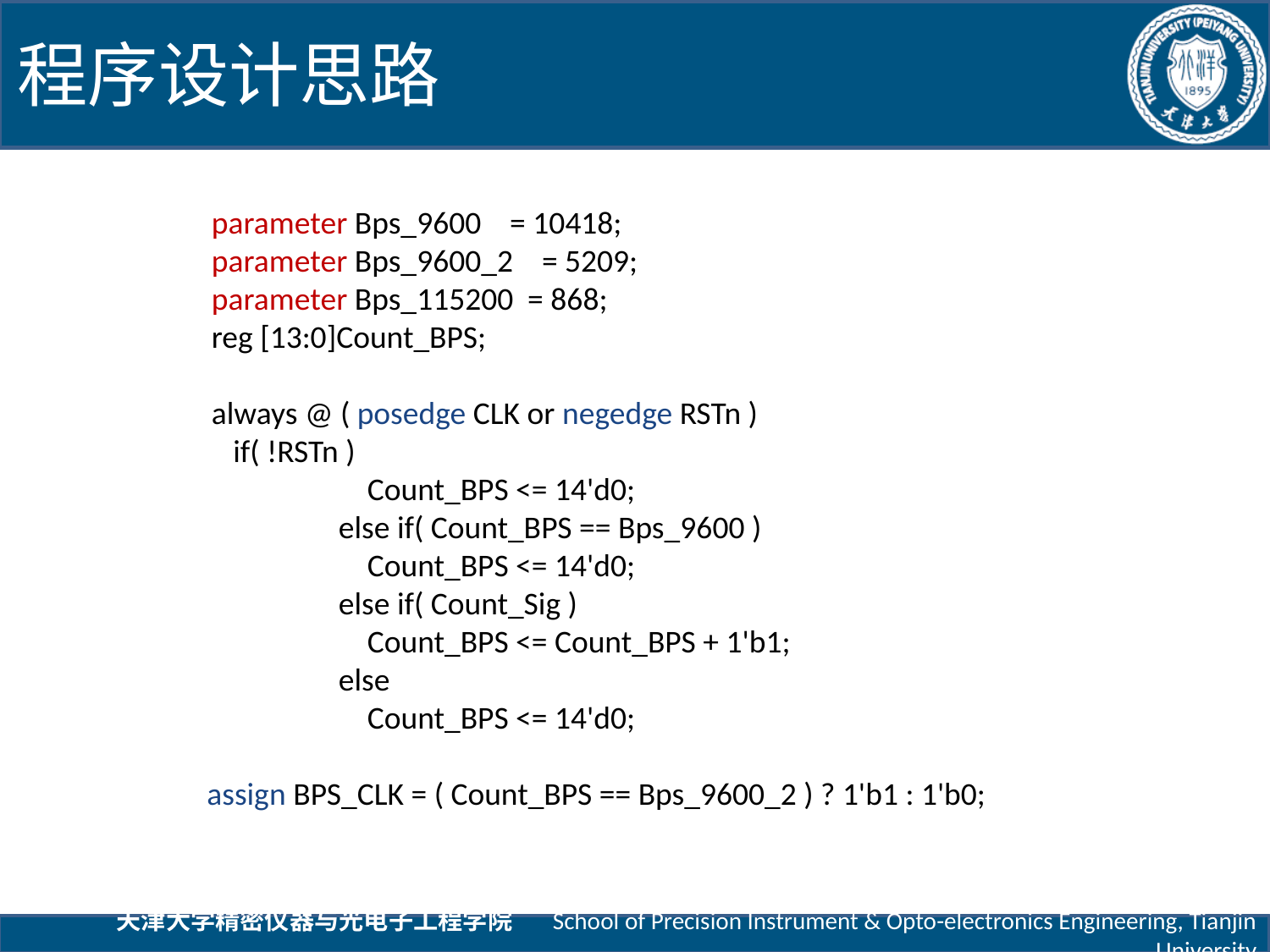

程序设计思路
	 parameter Bps_9600    = 10418;
	 parameter Bps_9600_2    = 5209;
	 parameter Bps_115200  = 868;
	 reg [13:0]Count_BPS;

	 always @ ( posedge CLK or negedge RSTn )
	    if( !RSTn )
		     Count_BPS <= 14'd0;
		 else if( Count_BPS == Bps_9600 )
		     Count_BPS <= 14'd0;
		 else if( Count_Sig )
		     Count_BPS <= Count_BPS + 1'b1;
		 else
		     Count_BPS <= 14'd0;

                  assign BPS_CLK = ( Count_BPS == Bps_9600_2 ) ? 1'b1 : 1'b0;